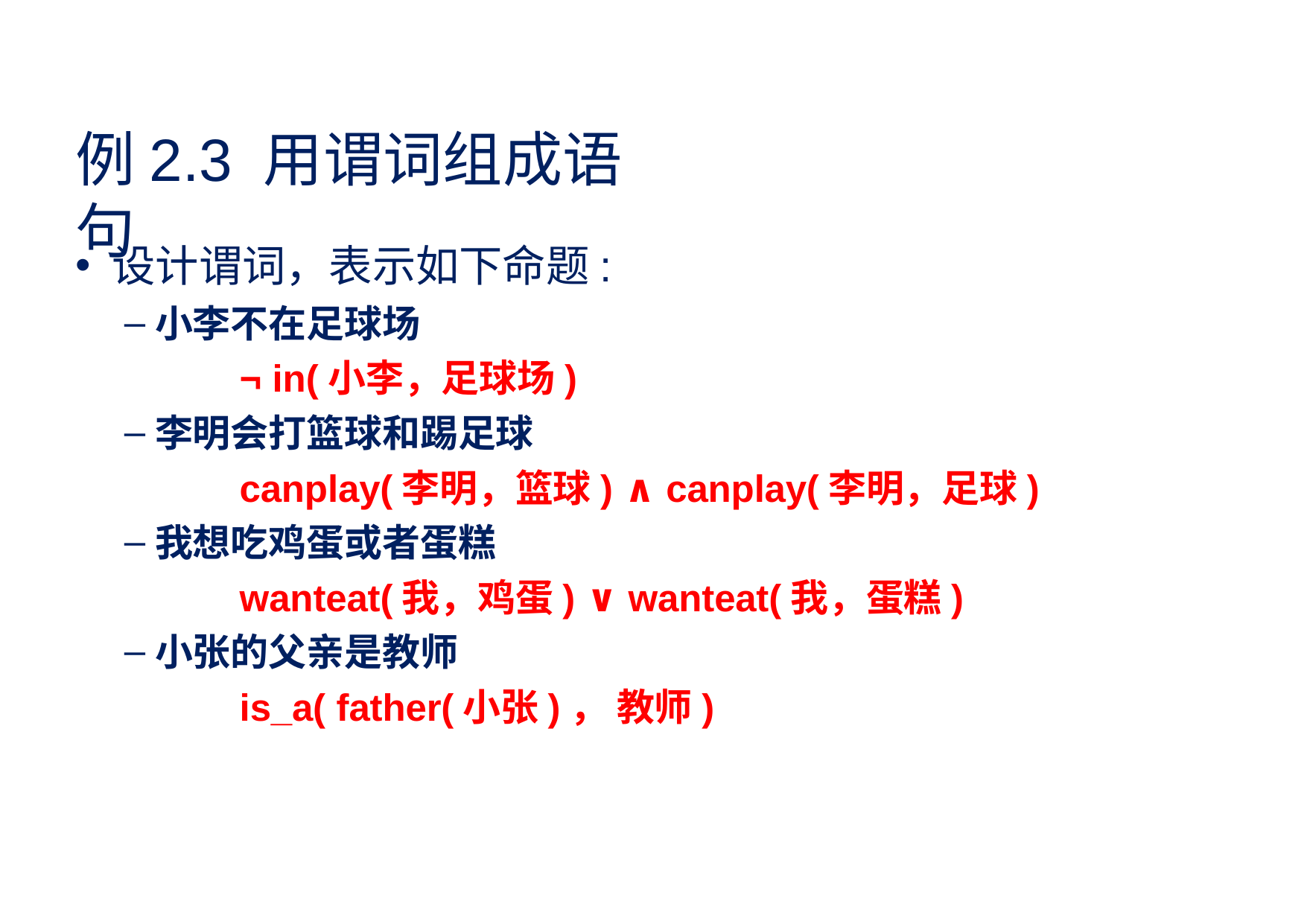

# 例2.3 用谓词组成语句
设计谓词，表示如下命题:
小李不在足球场
¬ in(小李，足球场)
李明会打篮球和踢足球
canplay(李明，篮球) ∧ canplay(李明，足球)
我想吃鸡蛋或者蛋糕
wanteat(我，鸡蛋) ∨ wanteat(我，蛋糕)
小张的父亲是教师
is_a( father(小张)， 教师)
26